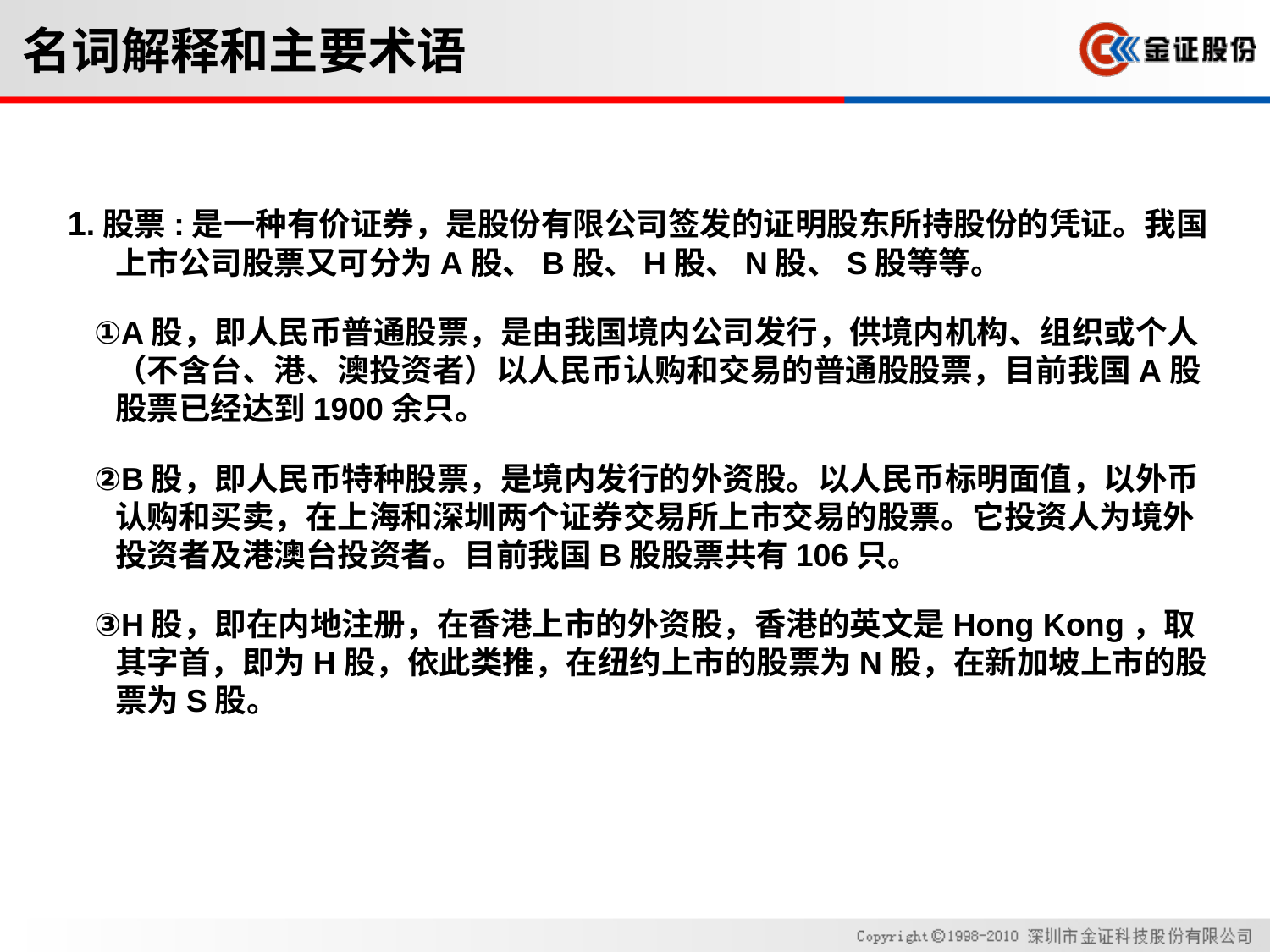

# 名词解释和主要术语
1.股票:是一种有价证券，是股份有限公司签发的证明股东所持股份的凭证。我国上市公司股票又可分为A股、B股、H股、N股、S股等等。
   ①A股，即人民币普通股票，是由我国境内公司发行，供境内机构、组织或个人（不含台、港、澳投资者）以人民币认购和交易的普通股股票，目前我国A股股票已经达到1900余只。
   ②B股，即人民币特种股票，是境内发行的外资股。以人民币标明面值，以外币认购和买卖，在上海和深圳两个证券交易所上市交易的股票。它投资人为境外投资者及港澳台投资者。目前我国B股股票共有106只。
   ③H股，即在内地注册，在香港上市的外资股，香港的英文是Hong Kong，取其字首，即为H股，依此类推，在纽约上市的股票为N股，在新加坡上市的股票为S股。